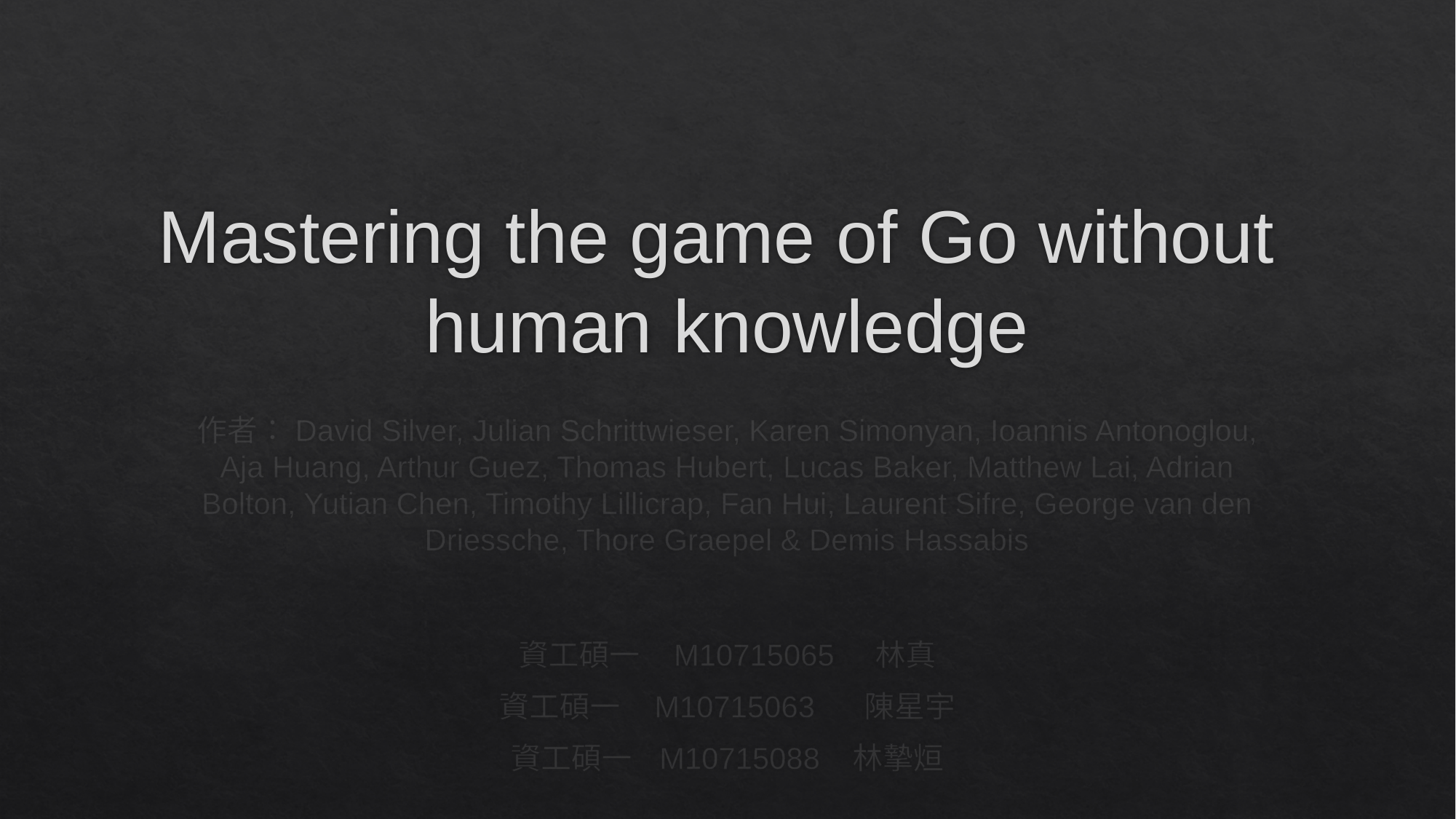

# Mastering the game of Go without human knowledge
作者：David Silver, Julian Schrittwieser, Karen Simonyan, Ioannis Antonoglou, Aja Huang, Arthur Guez, Thomas Hubert, Lucas Baker, Matthew Lai, Adrian Bolton, Yutian Chen, Timothy Lillicrap, Fan Hui, Laurent Sifre, George van den Driessche, Thore Graepel & Demis Hassabis
資工碩一    M10715065    林真
資工碩一    M10715063     陳星宇
資工碩一   M10715088   林摯烜